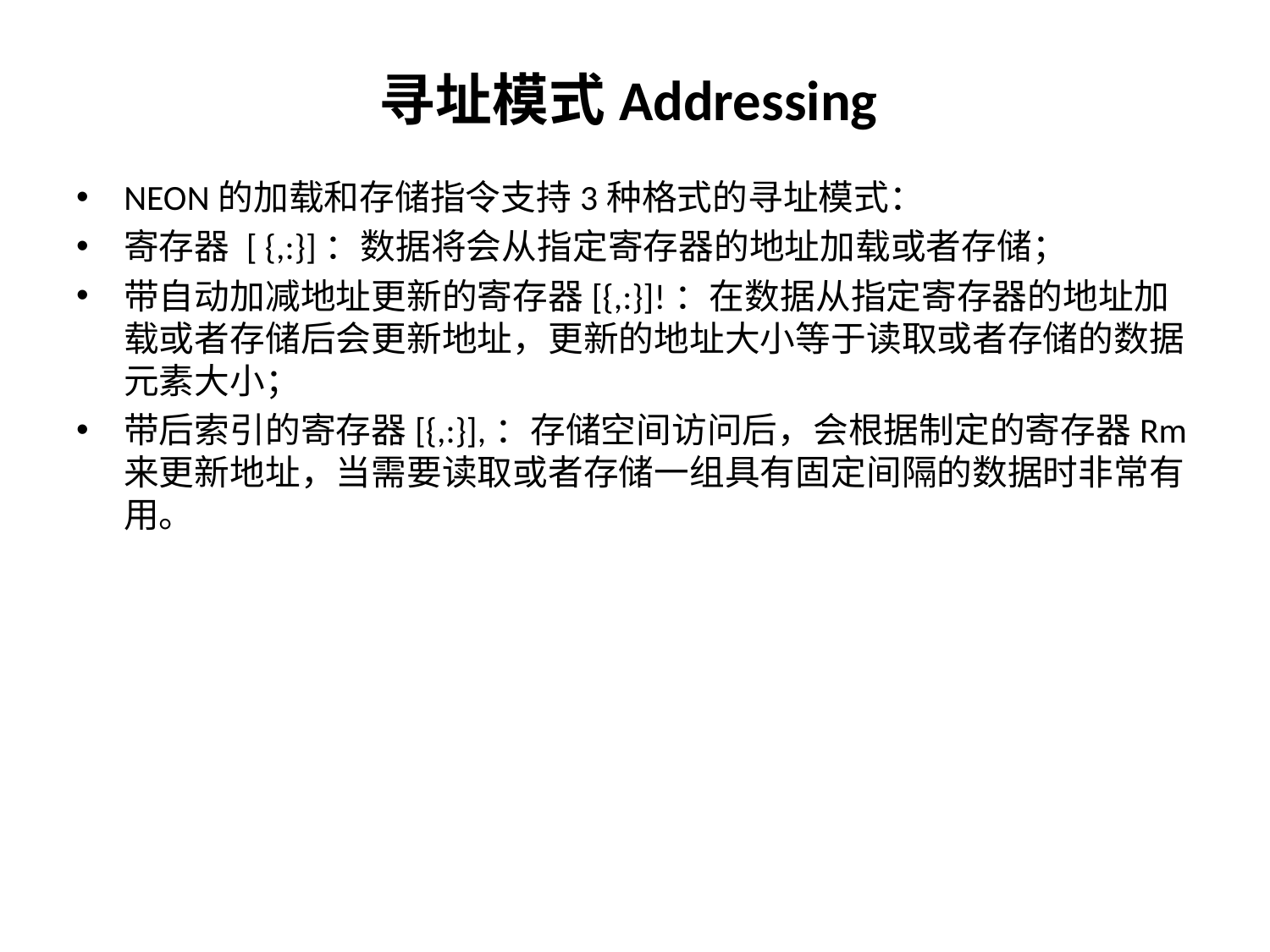

# 寻址模式Addressing
NEON的加载和存储指令支持3种格式的寻址模式：
寄存器 [ {,:}]：数据将会从指定寄存器的地址加载或者存储；
带自动加减地址更新的寄存器[{,:}]!：在数据从指定寄存器的地址加载或者存储后会更新地址，更新的地址大小等于读取或者存储的数据元素大小；
带后索引的寄存器[{,:}],：存储空间访问后，会根据制定的寄存器Rm来更新地址，当需要读取或者存储一组具有固定间隔的数据时非常有用。